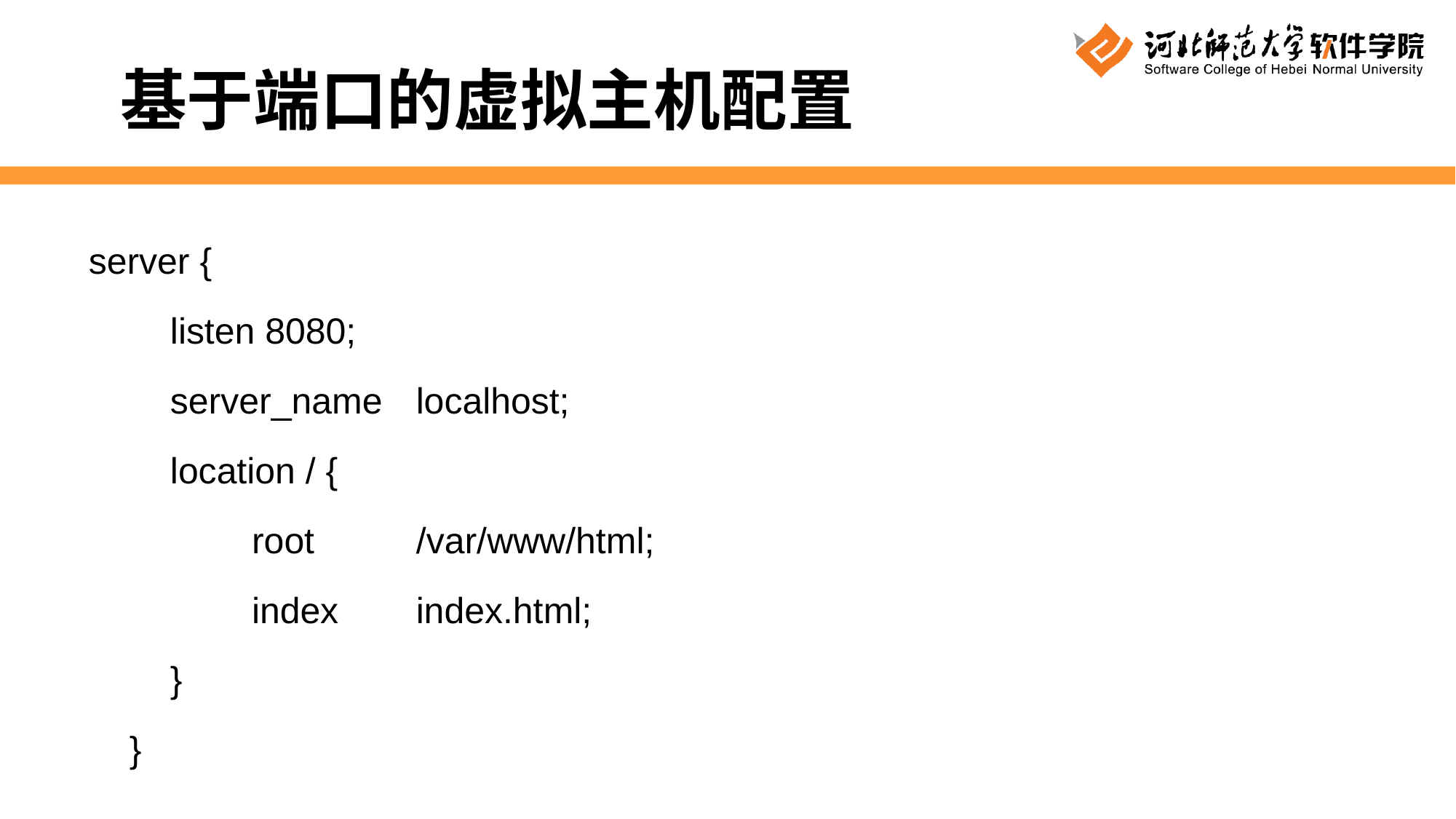

基于端口的虚拟主机配置
server {
        listen 8080;
        server_name 	localhost;
        location / {
                root 	/var/www/html;
                index 	index.html;
        }
    }